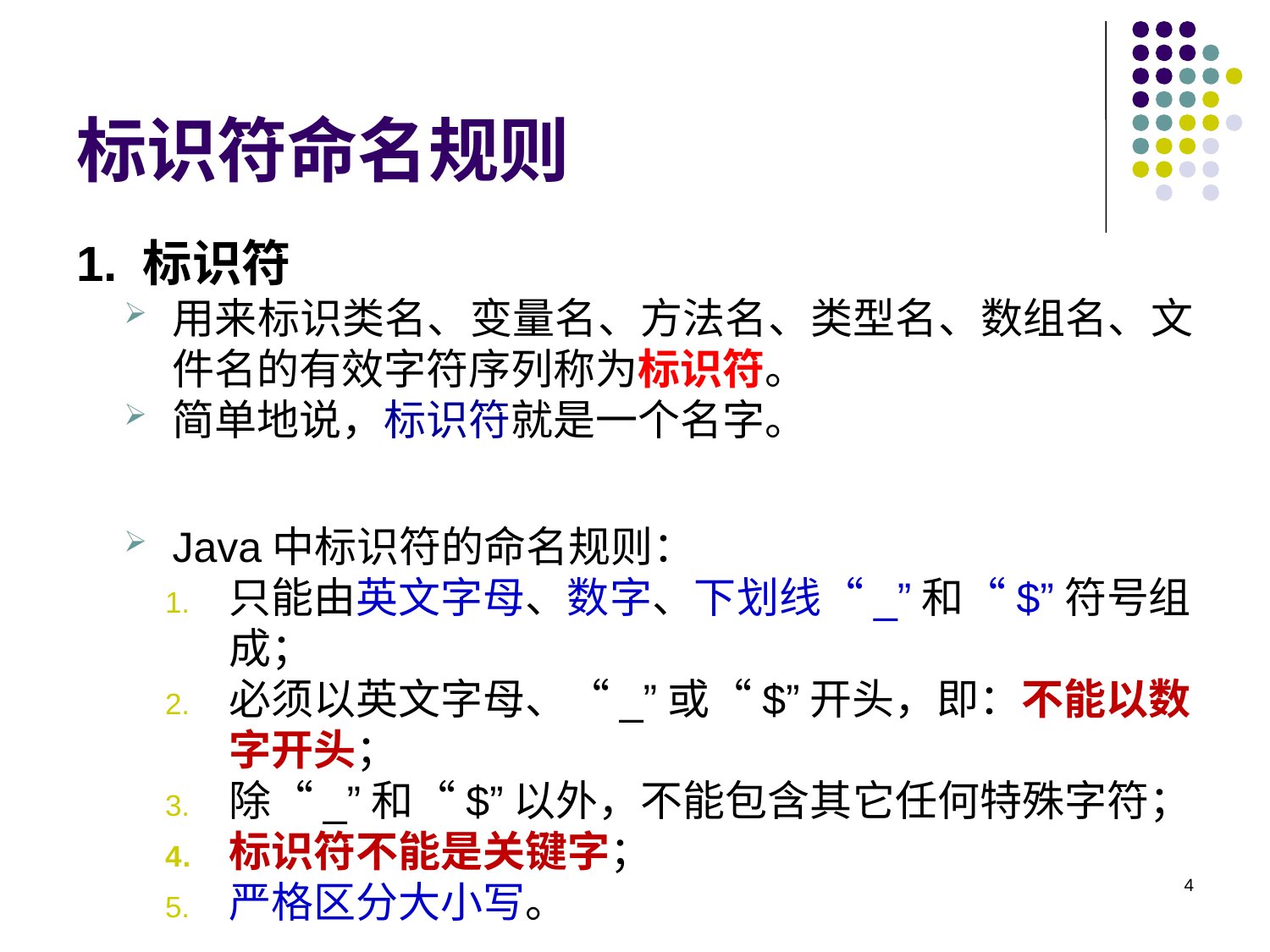

# 标识符命名规则
1. 标识符
用来标识类名、变量名、方法名、类型名、数组名、文件名的有效字符序列称为标识符。
简单地说，标识符就是一个名字。

Java中标识符的命名规则：
只能由英文字母、数字、下划线“_”和“$”符号组成；
必须以英文字母、“_”或“$”开头，即：不能以数字开头；
除“_”和“$”以外，不能包含其它任何特殊字符；
标识符不能是关键字；
严格区分大小写。
4